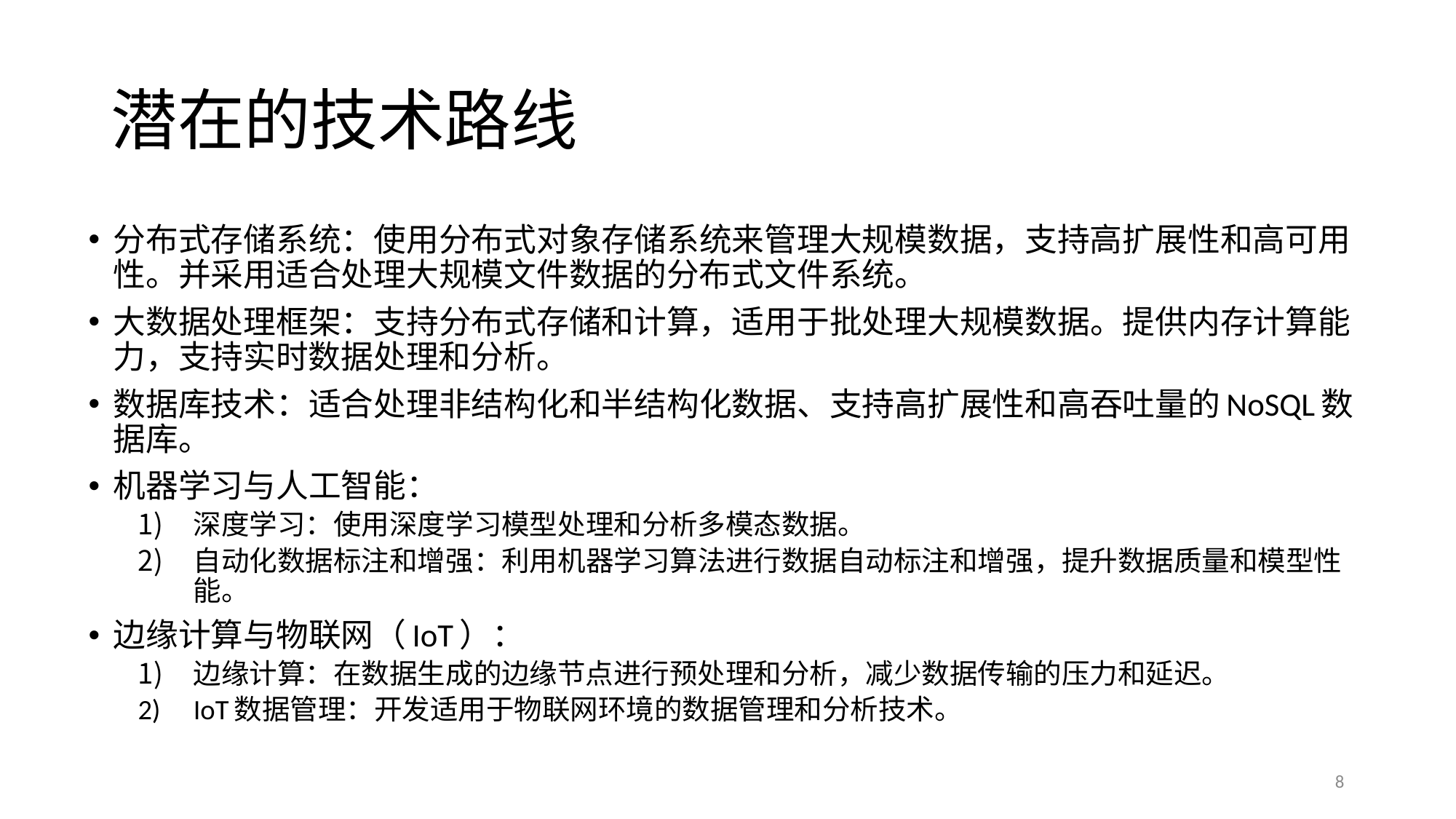

# 潜在的技术路线
分布式存储系统：使用分布式对象存储系统来管理大规模数据，支持高扩展性和高可用性。并采用适合处理大规模文件数据的分布式文件系统。
大数据处理框架：支持分布式存储和计算，适用于批处理大规模数据。提供内存计算能力，支持实时数据处理和分析。
数据库技术：适合处理非结构化和半结构化数据、支持高扩展性和高吞吐量的NoSQL数据库。
机器学习与人工智能：
深度学习：使用深度学习模型处理和分析多模态数据。
自动化数据标注和增强：利用机器学习算法进行数据自动标注和增强，提升数据质量和模型性能。
边缘计算与物联网（IoT）：
边缘计算：在数据生成的边缘节点进行预处理和分析，减少数据传输的压力和延迟。
IoT数据管理：开发适用于物联网环境的数据管理和分析技术。
8